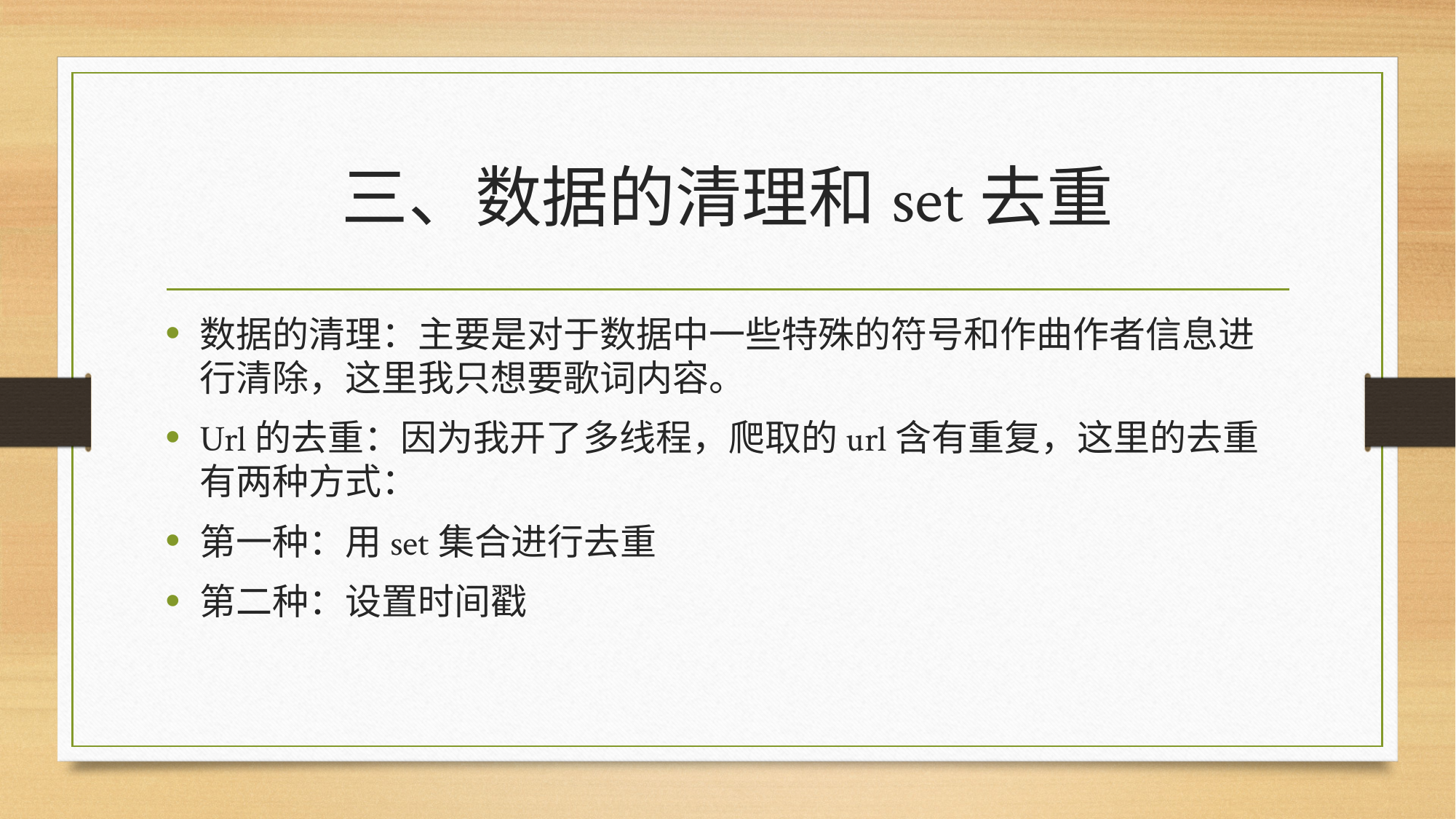

# 三、数据的清理和set去重
数据的清理：主要是对于数据中一些特殊的符号和作曲作者信息进行清除，这里我只想要歌词内容。
Url的去重：因为我开了多线程，爬取的url含有重复，这里的去重有两种方式：
第一种：用set集合进行去重
第二种：设置时间戳